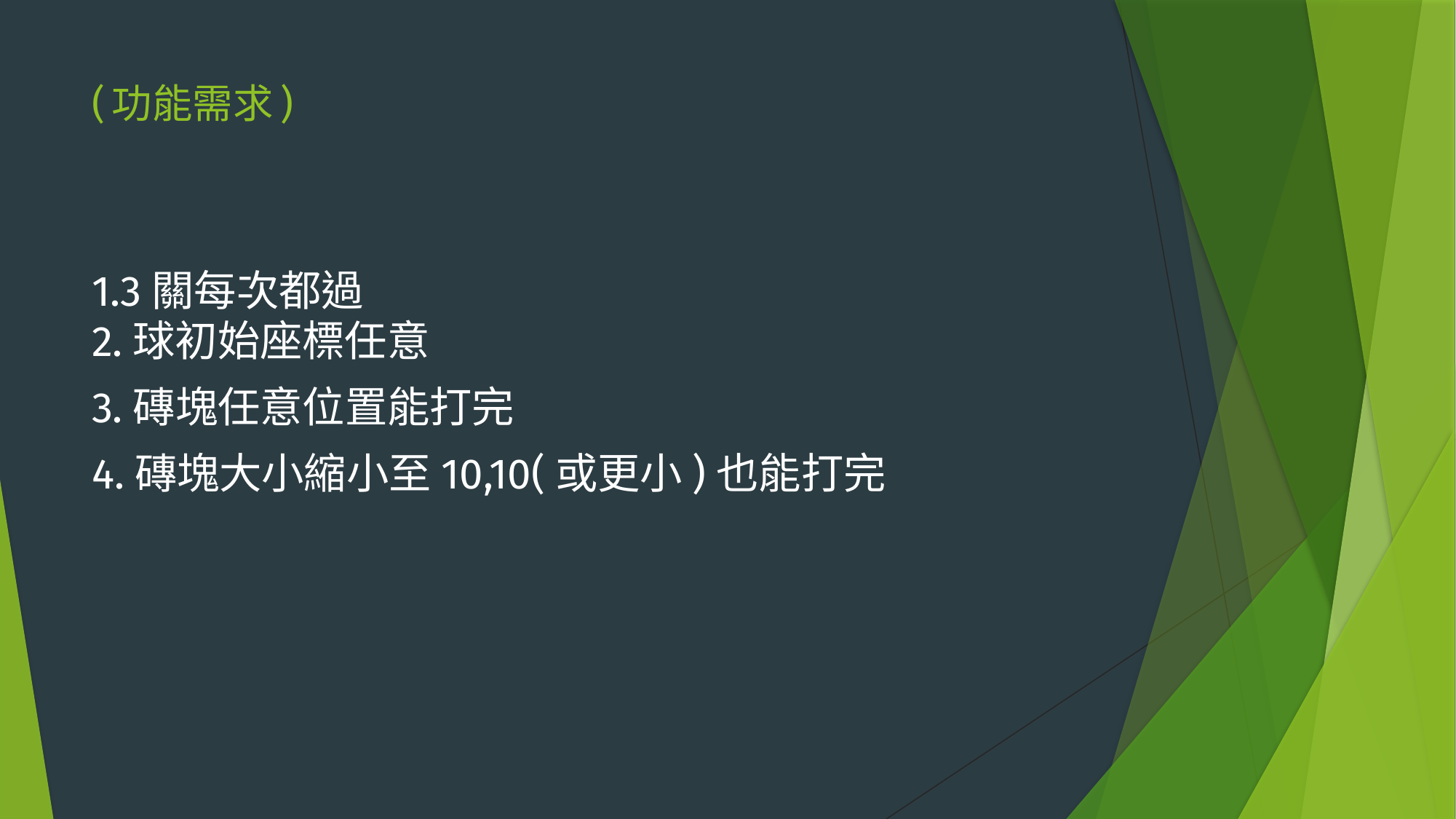

# (功能需求)
1.3關每次都過
2.球初始座標任意
3.磚塊任意位置能打完
4.磚塊大小縮小至10,10(或更小)也能打完